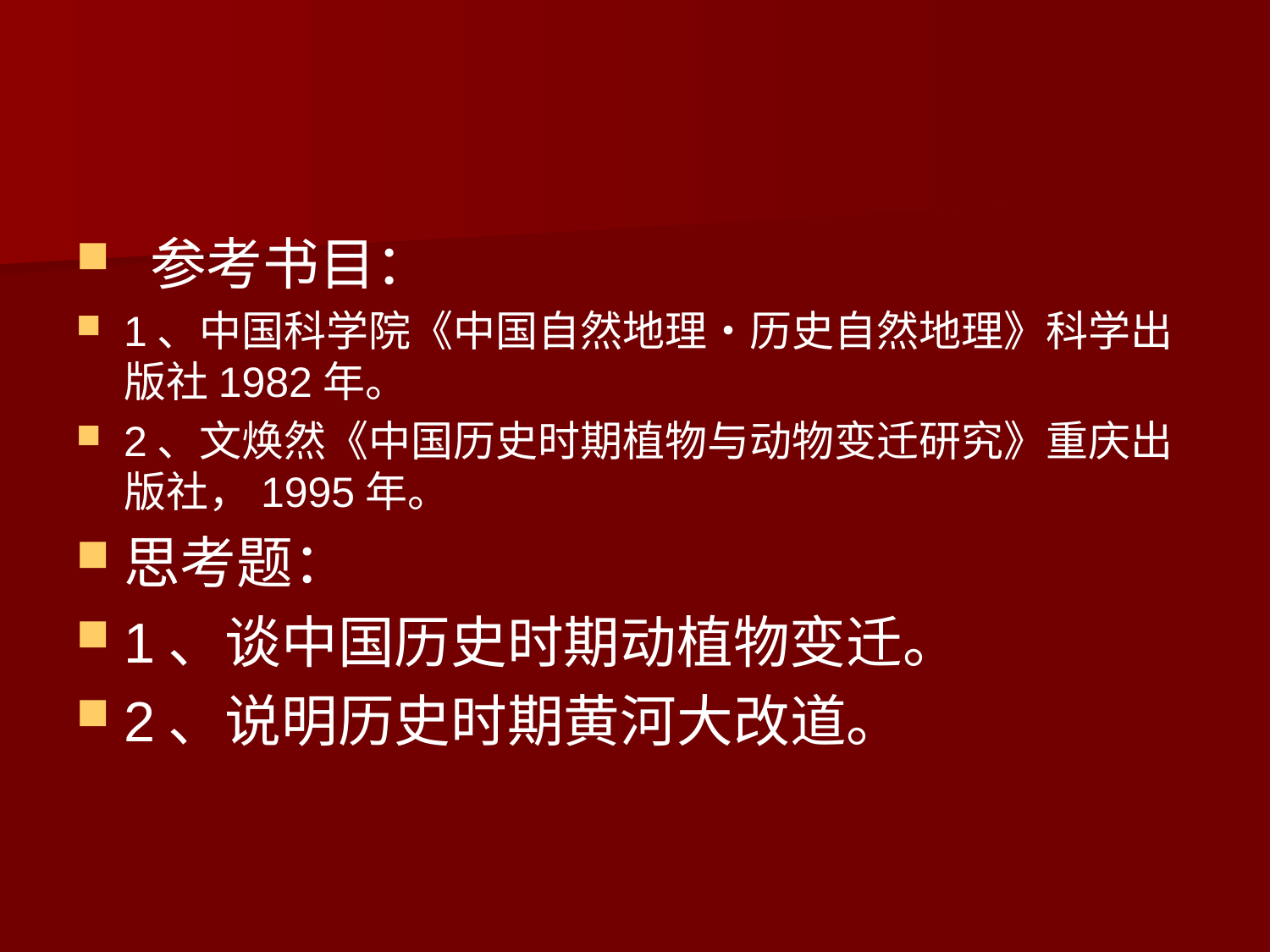

#
 参考书目：
1、中国科学院《中国自然地理•历史自然地理》科学出版社1982年。
2、文焕然《中国历史时期植物与动物变迁研究》重庆出版社，1995年。
思考题：
1、谈中国历史时期动植物变迁。
2、说明历史时期黄河大改道。